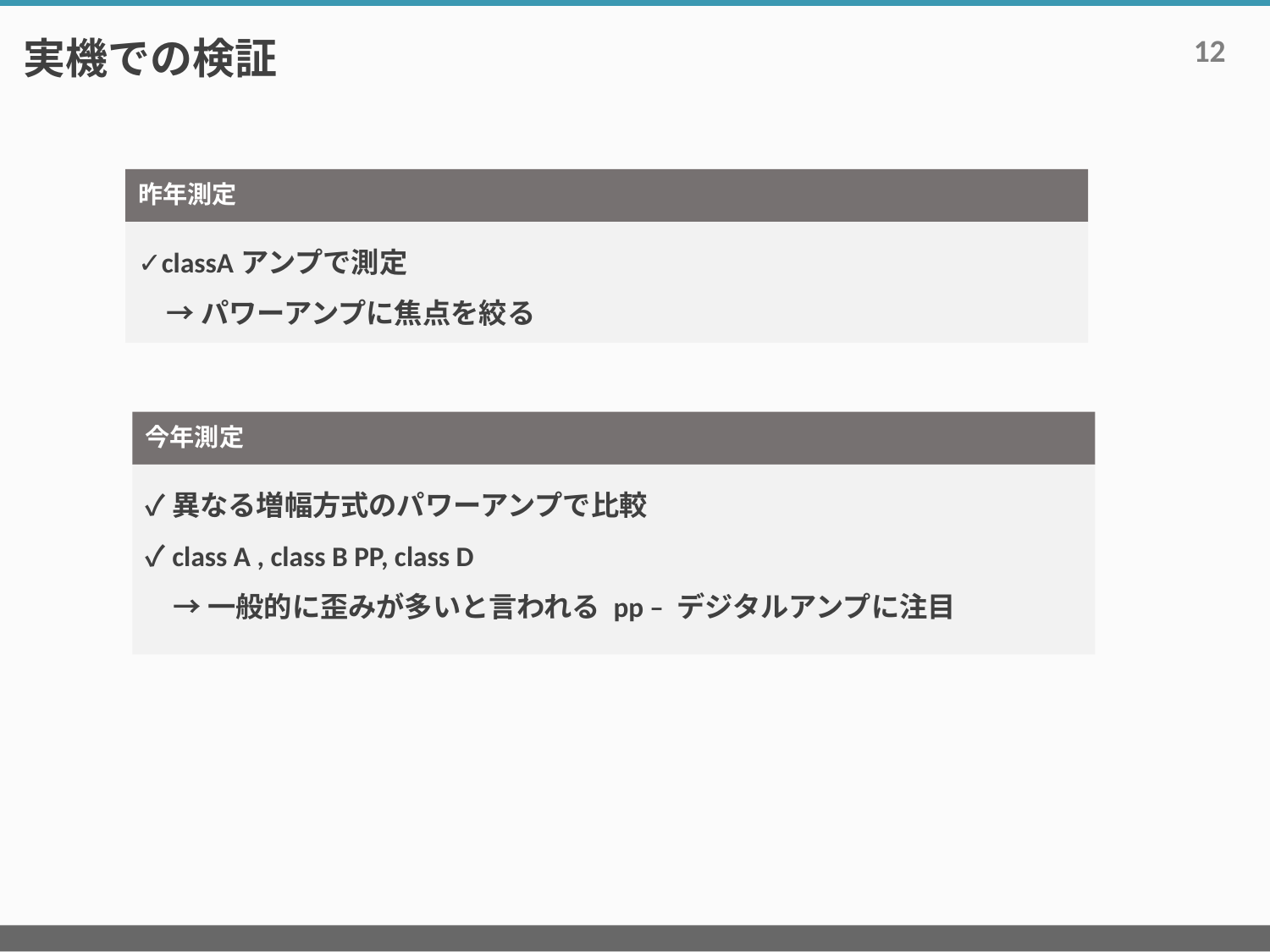

# 実機での検証
12
昨年測定
✓classAアンプで測定
　→ パワーアンプに焦点を絞る
今年測定
✓異なる増幅方式のパワーアンプで比較
✓class A , class B PP, class D
　→ 一般的に歪みが多いと言われる pp – デジタルアンプに注目